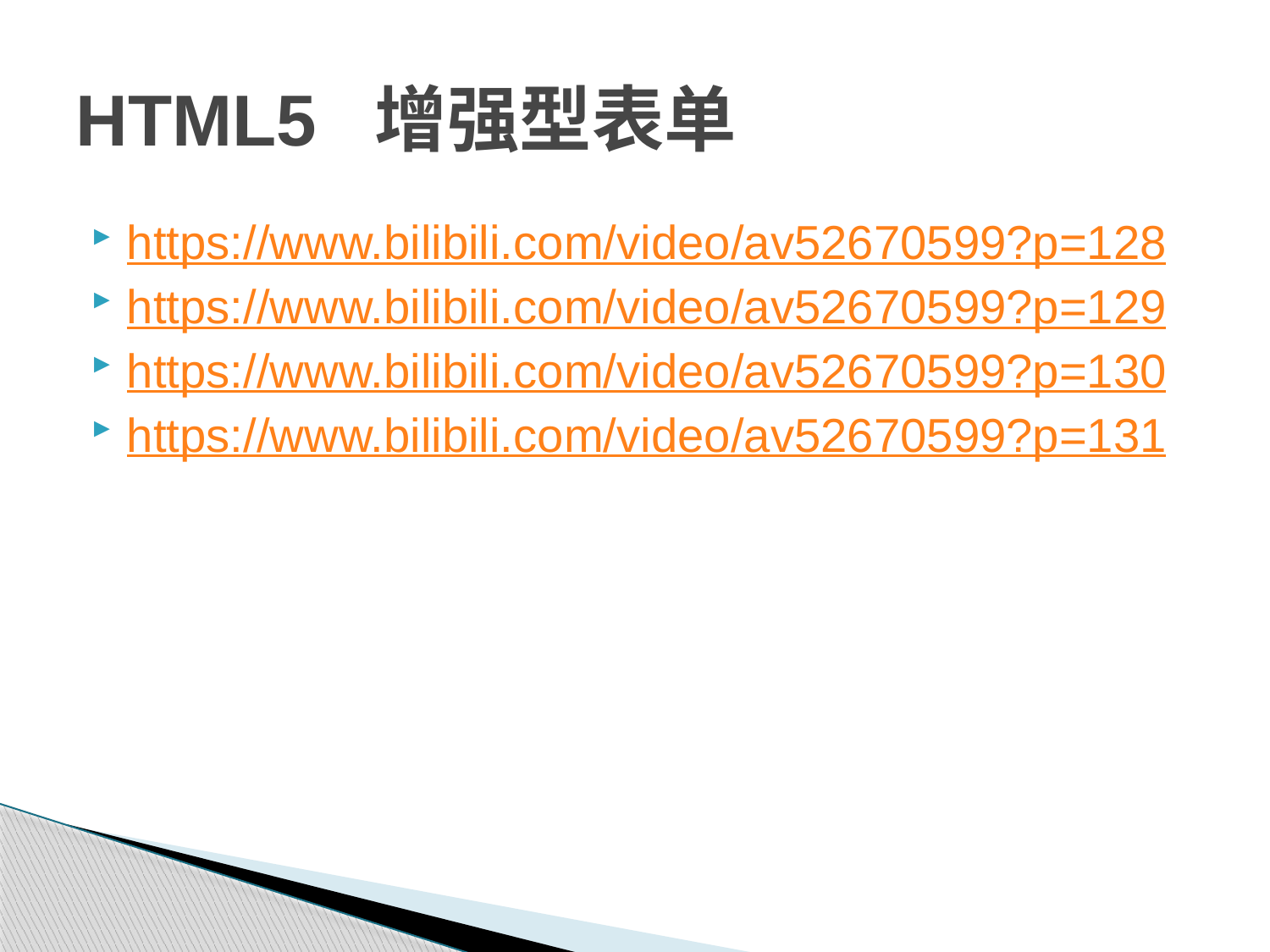

# HTML5  增强型表单
https://www.bilibili.com/video/av52670599?p=128
https://www.bilibili.com/video/av52670599?p=129
https://www.bilibili.com/video/av52670599?p=130
https://www.bilibili.com/video/av52670599?p=131